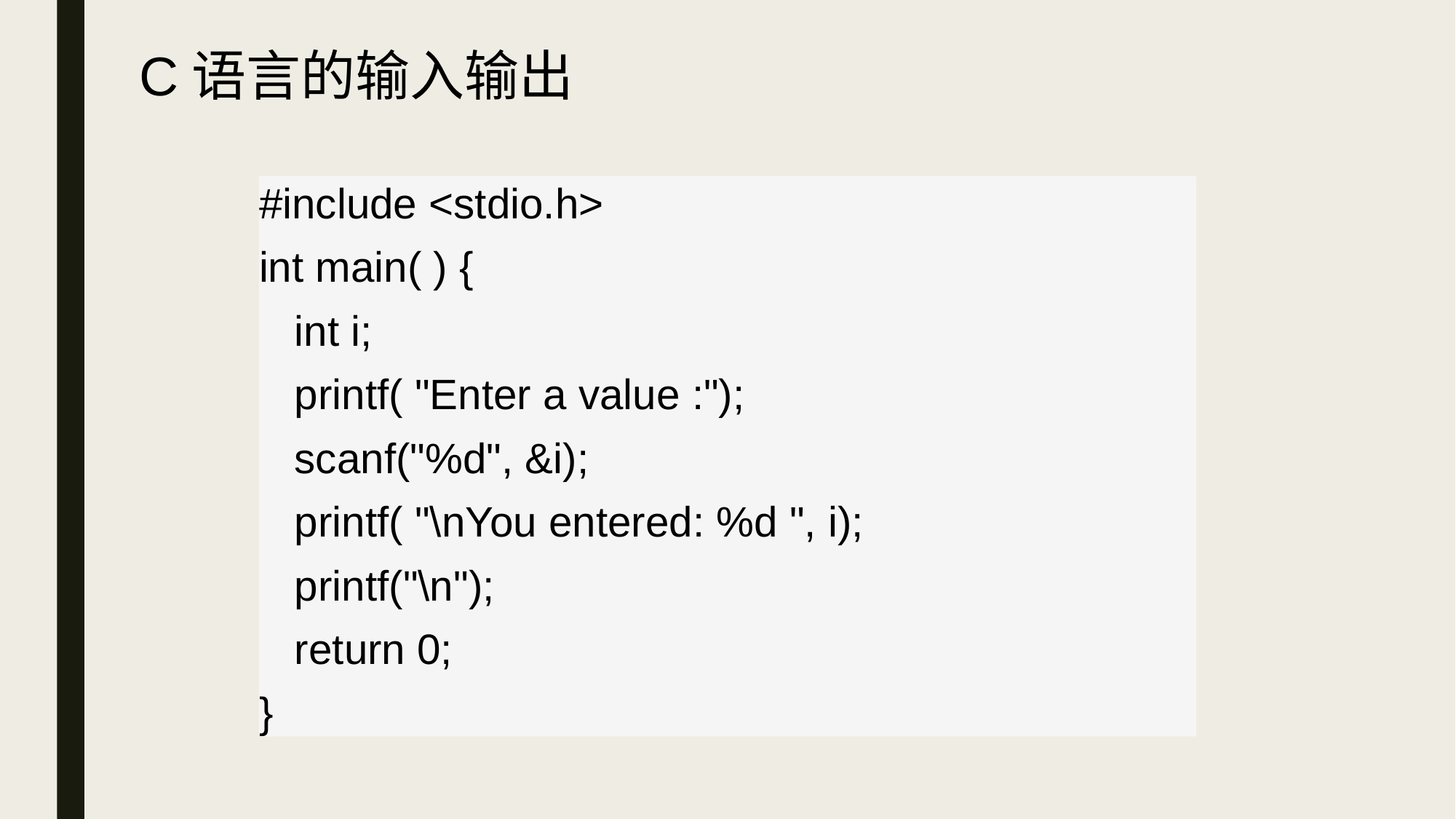

C语言的输入输出
#include <stdio.h>
int main( ) {
   int i;
   printf( "Enter a value :");
   scanf("%d", &i);
   printf( "\nYou entered: %d ", i);
   printf("\n");
   return 0;
}